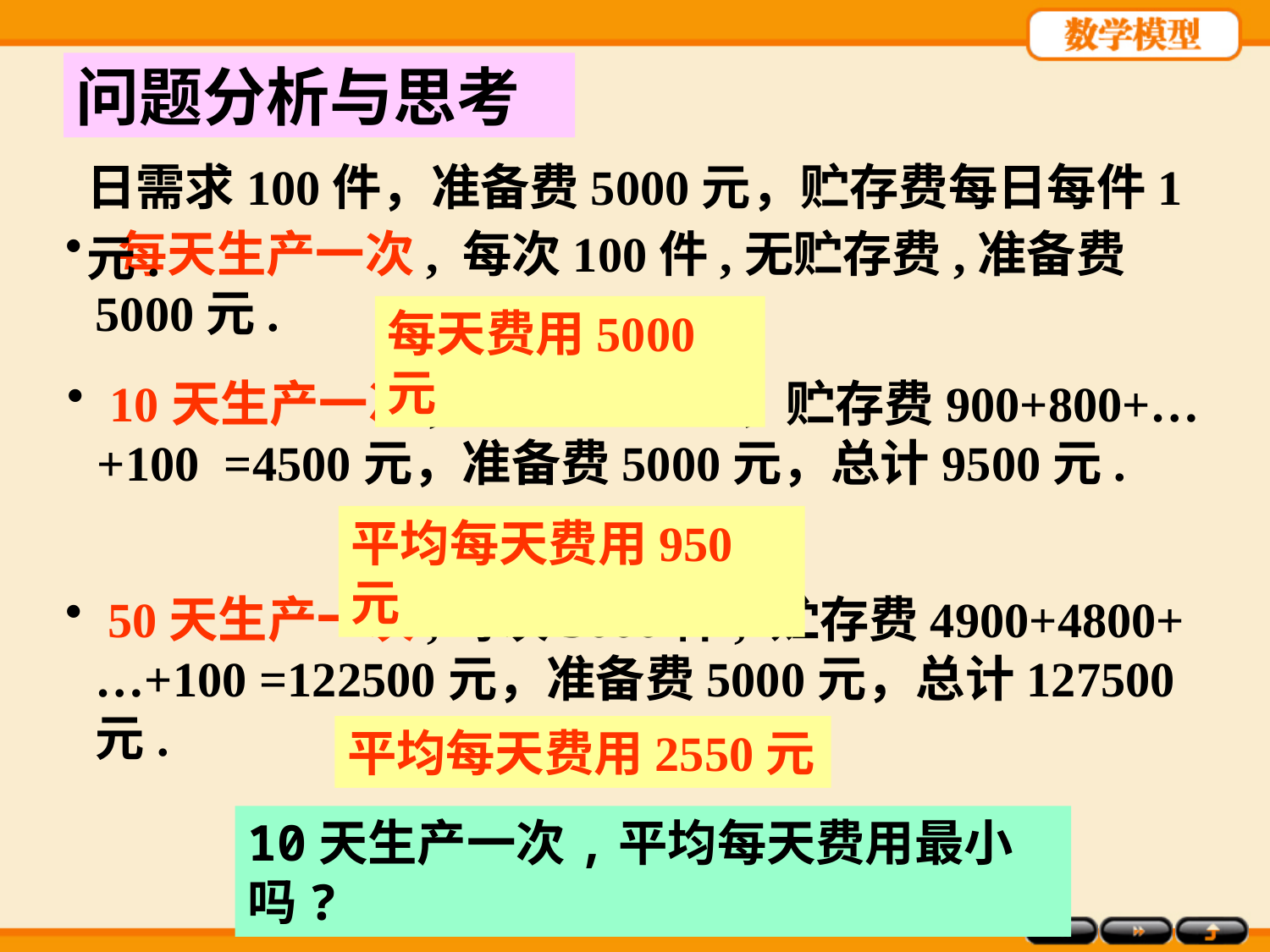

问题分析与思考
日需求100件，准备费5000元，贮存费每日每件1元.
 每天生产一次, 每次100件,无贮存费,准备费5000元.
每天费用5000元
 10天生产一次, 每次1000件，贮存费900+800+…+100  =4500元，准备费5000元，总计9500元.
平均每天费用950元
 50天生产一次,每次5000件, 贮存费4900+4800+…+100 =122500元，准备费5000元，总计127500元.
平均每天费用2550元
10天生产一次,平均每天费用最小吗?